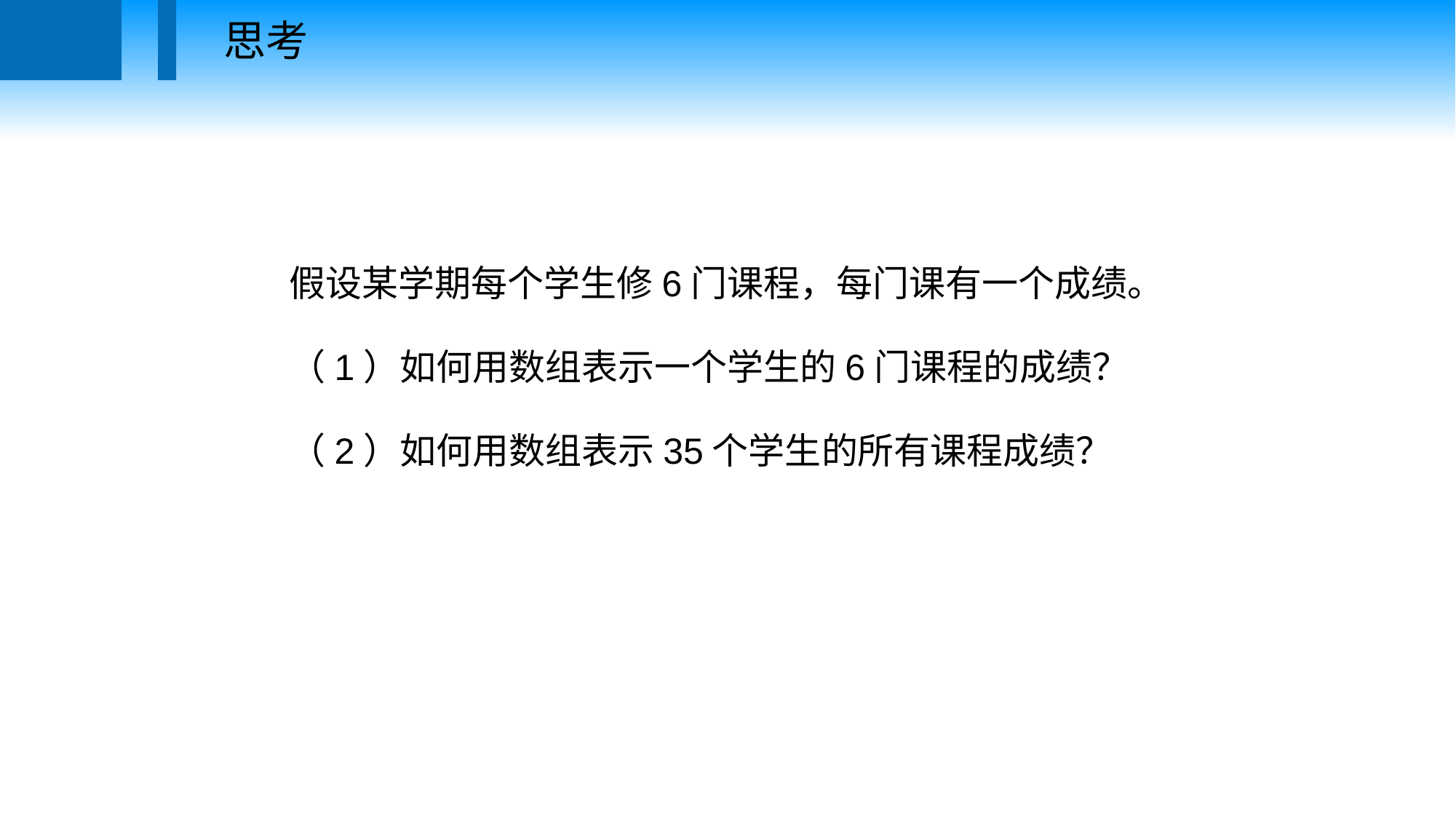

思考
假设某学期每个学生修6门课程，每门课有一个成绩。
（1）如何用数组表示一个学生的6门课程的成绩？
（2）如何用数组表示35个学生的所有课程成绩？